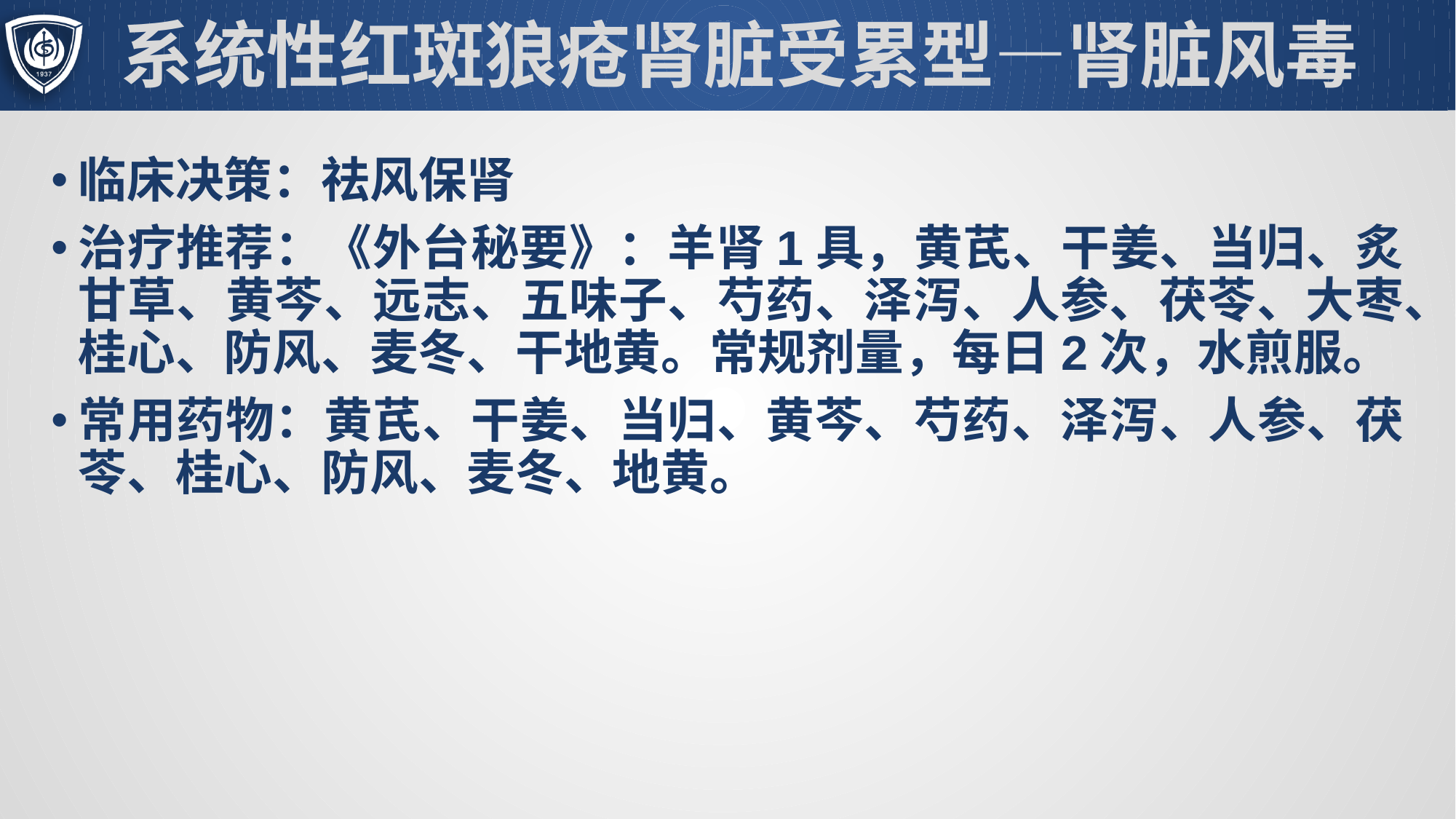

# 系统性红斑狼疮肾脏受累型—肾脏风毒
临床决策：祛风保肾
治疗推荐：《外台秘要》：羊肾1具，黄芪、干姜、当归、炙甘草、黄芩、远志、五味子、芍药、泽泻、人参、茯苓、大枣、桂心、防风、麦冬、干地黄。常规剂量，每日2次，水煎服。
常用药物：黄芪、干姜、当归、黄芩、芍药、泽泻、人参、茯苓、桂心、防风、麦冬、地黄。